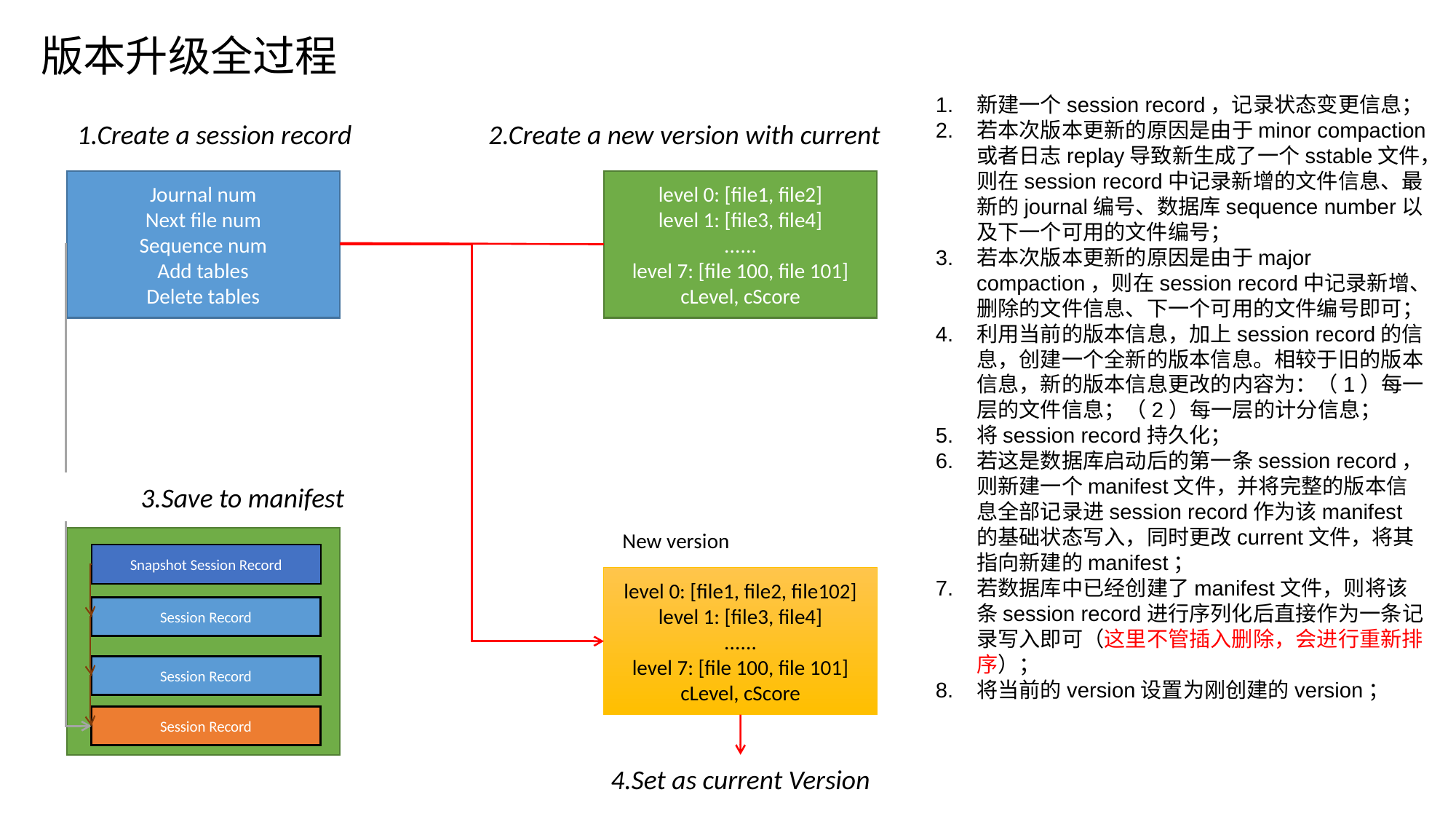

版本升级全过程
新建一个session record，记录状态变更信息；
若本次版本更新的原因是由于minor compaction或者日志replay导致新生成了一个sstable文件，则在session record中记录新增的文件信息、最新的journal编号、数据库sequence number以及下一个可用的文件编号；
若本次版本更新的原因是由于major compaction，则在session record中记录新增、删除的文件信息、下一个可用的文件编号即可；
利用当前的版本信息，加上session record的信息，创建一个全新的版本信息。相较于旧的版本信息，新的版本信息更改的内容为：（1）每一层的文件信息；（2）每一层的计分信息；
将session record持久化；
若这是数据库启动后的第一条session record，则新建一个manifest文件，并将完整的版本信息全部记录进session record作为该manifest的基础状态写入，同时更改current文件，将其指向新建的manifest；
若数据库中已经创建了manifest文件，则将该条session record进行序列化后直接作为一条记录写入即可（这里不管插入删除，会进行重新排序）；
将当前的version设置为刚创建的version；
1.Create a session record
2.Create a new version with current
Journal num
Next file num
Sequence num
Add tables
Delete tables
level 0: [file1, file2]
level 1: [file3, file4]
......
level 7: [file 100, file 101]
cLevel, cScore
3.Save to manifest
New version

Snapshot Session Record
Session Record
Session Record
Session Record
level 0: [file1, file2, file102]
level 1: [file3, file4]
......
level 7: [file 100, file 101]
cLevel, cScore
4.Set as current Version